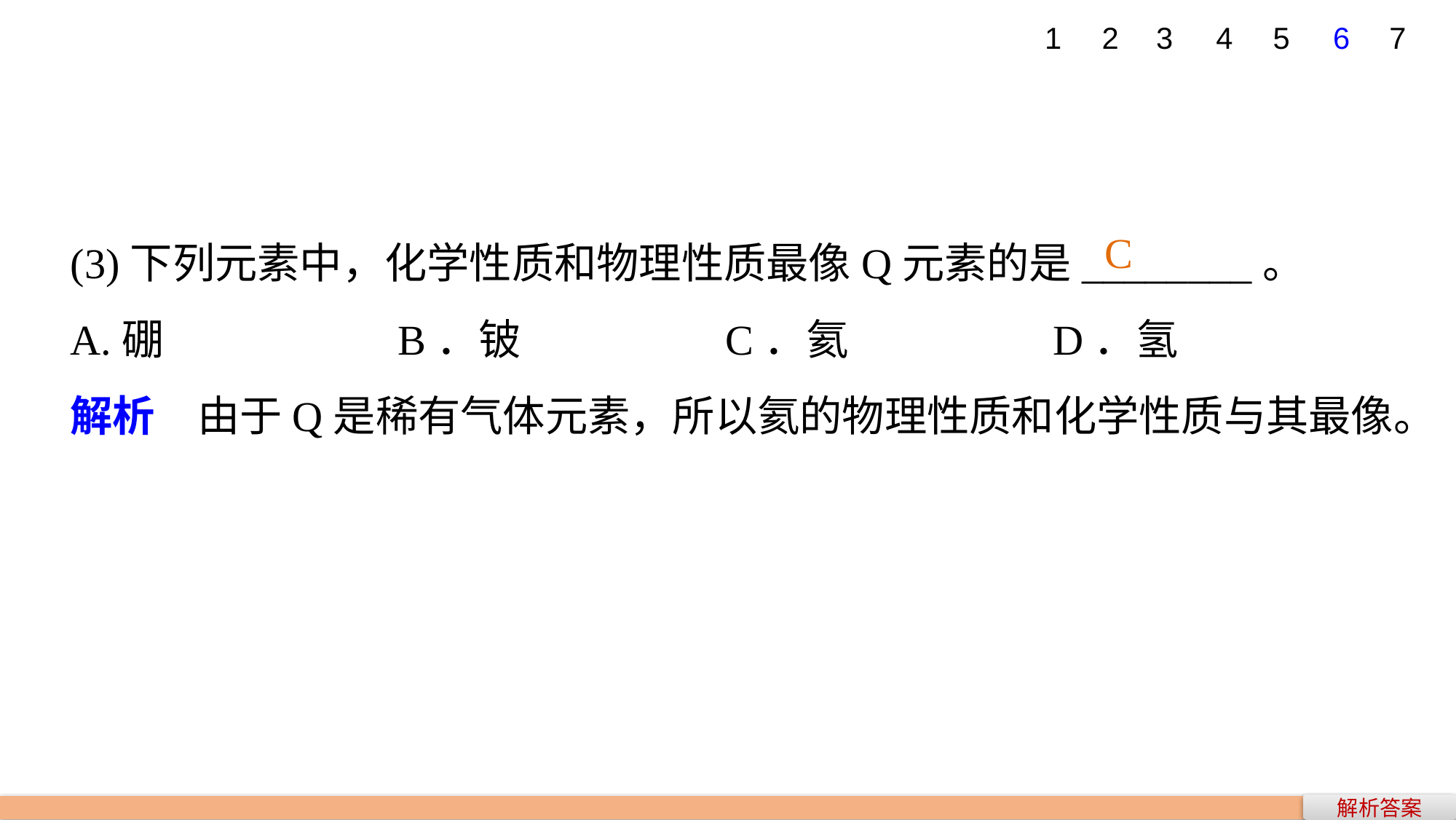

1
2
3
4
5
6
7
(3)下列元素中，化学性质和物理性质最像Q元素的是________。
A.硼  		B．铍  		C．氦  		D．氢
解析　由于Q是稀有气体元素，所以氦的物理性质和化学性质与其最像。
C
解析答案